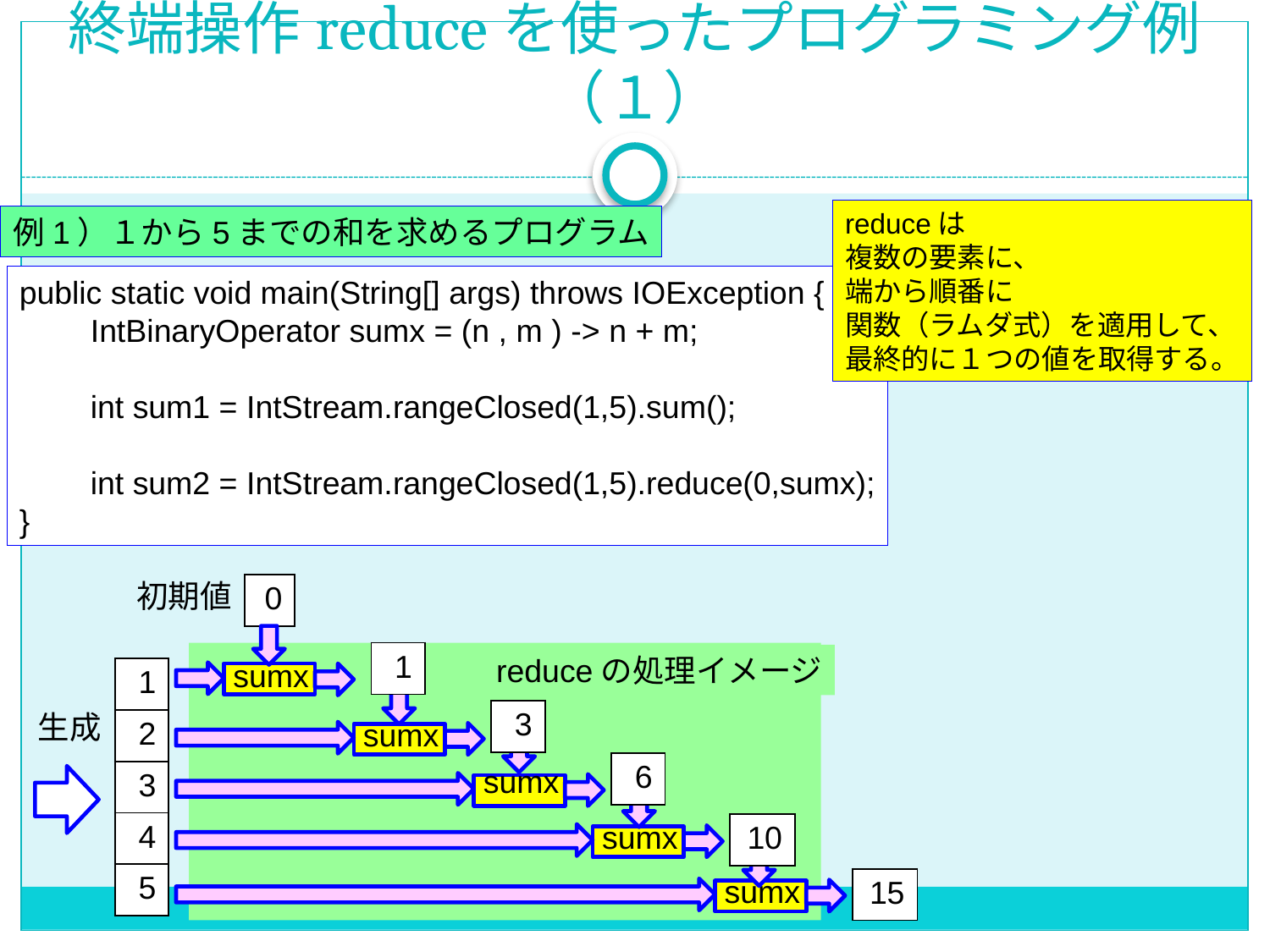

# 終端操作reduceを使ったプログラミング例（１）
reduceは
複数の要素に、
端から順番に
関数（ラムダ式）を適用して、
最終的に１つの値を取得する。
例1）１から5までの和を求めるプログラム
public static void main(String[] args) throws IOException {
        IntBinaryOperator sumx = (n , m ) -> n + m;

        int sum1 = IntStream.rangeClosed(1,5).sum();

        int sum2 = IntStream.rangeClosed(1,5).reduce(0,sumx);
}
初期値
| 0 |
| --- |

| 1 |
| --- |
reduceの処理イメージ
sumx
| 1 |
| --- |
| 2 |
| 3 |
| 4 |
| 5 |

生成
| 3 |
| --- |
sumx

| 6 |
| --- |
sumx

sumx
| 10 |
| --- |

sumx
| 15 |
| --- |